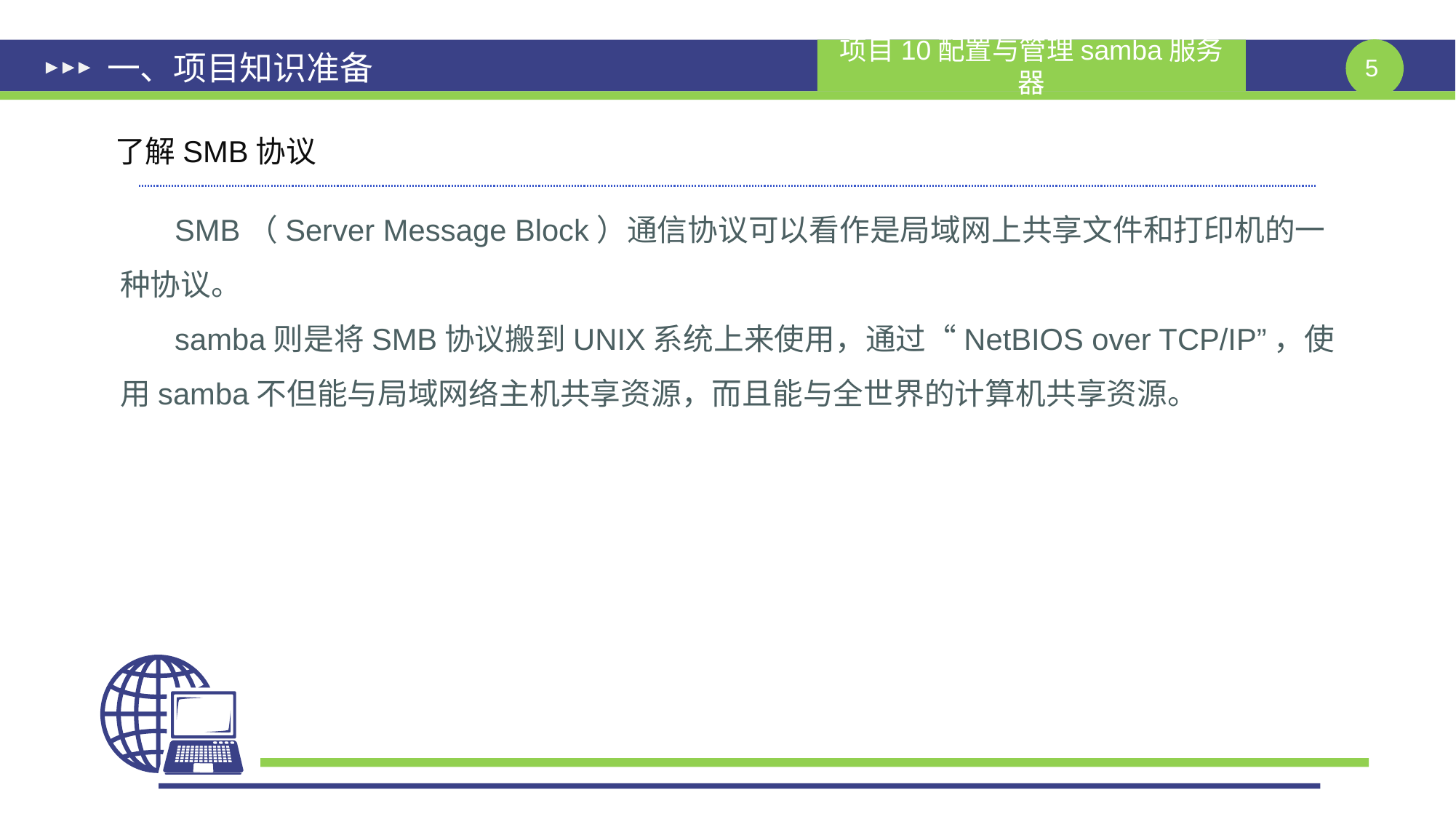

# 一、项目知识准备
了解SMB协议

SMB（Server Message Block）通信协议可以看作是局域网上共享文件和打印机的一种协议。
samba则是将SMB协议搬到UNIX系统上来使用，通过“NetBIOS over TCP/IP”，使用samba不但能与局域网络主机共享资源，而且能与全世界的计算机共享资源。